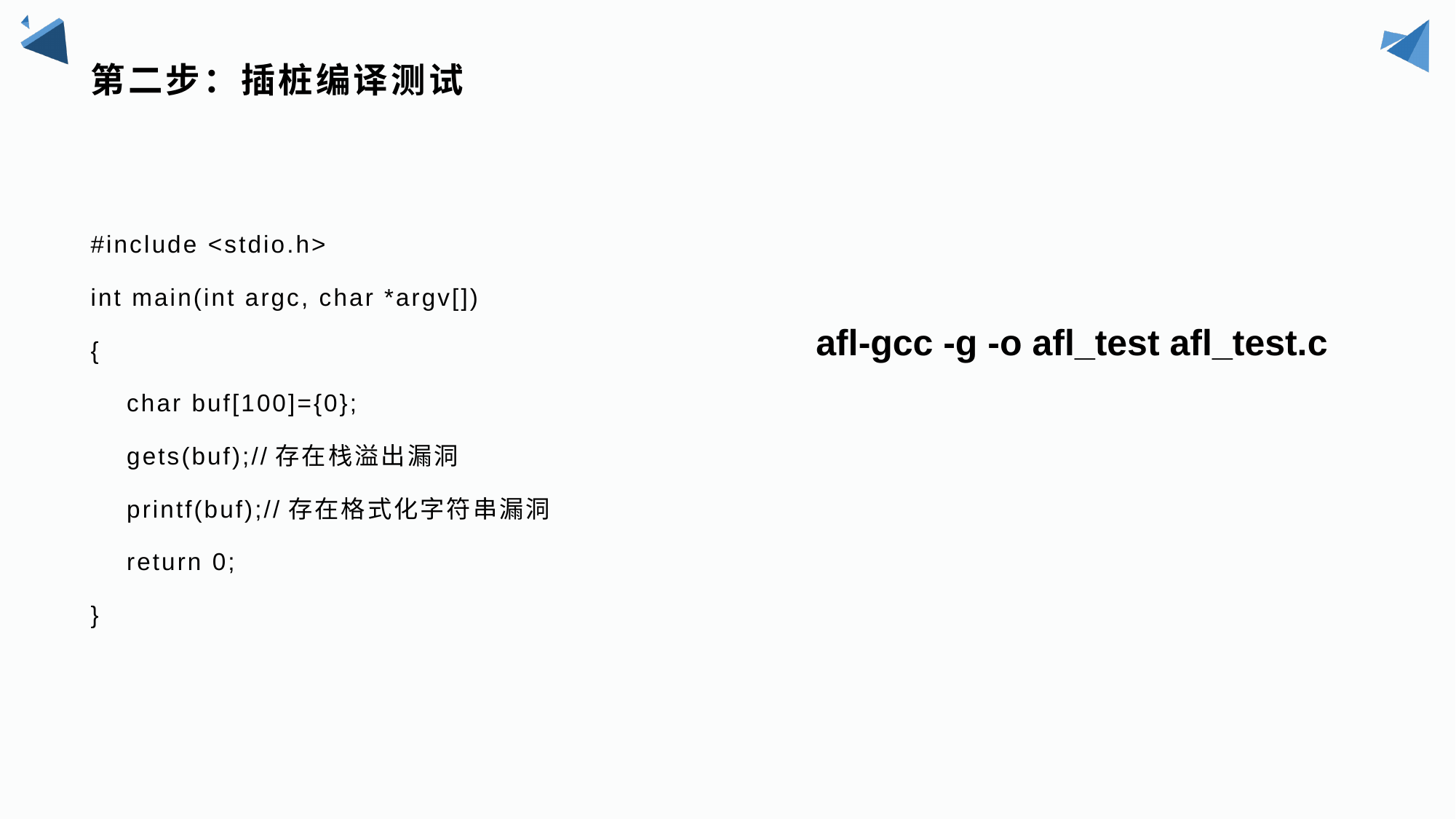

# 第二步：插桩编译测试
#include <stdio.h>
int main(int argc, char *argv[])
{
    char buf[100]={0};
    gets(buf);//存在栈溢出漏洞
    printf(buf);//存在格式化字符串漏洞
    return 0;
}
 afl-gcc -g -o afl_test afl_test.c